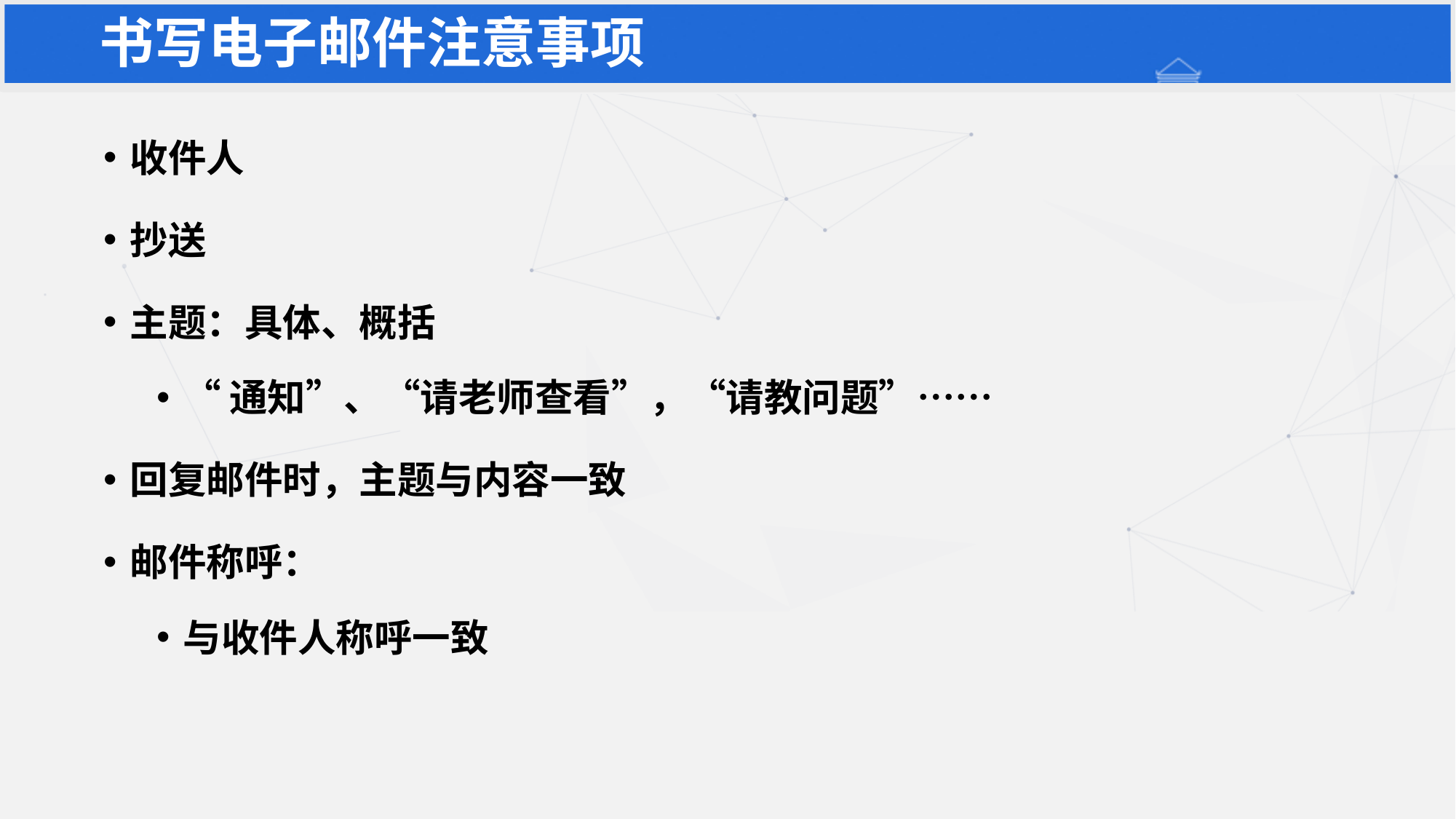

书写电子邮件注意事项
收件人
抄送
主题：具体、概括
“通知”、“请老师查看”，“请教问题”……
回复邮件时，主题与内容一致
邮件称呼：
与收件人称呼一致